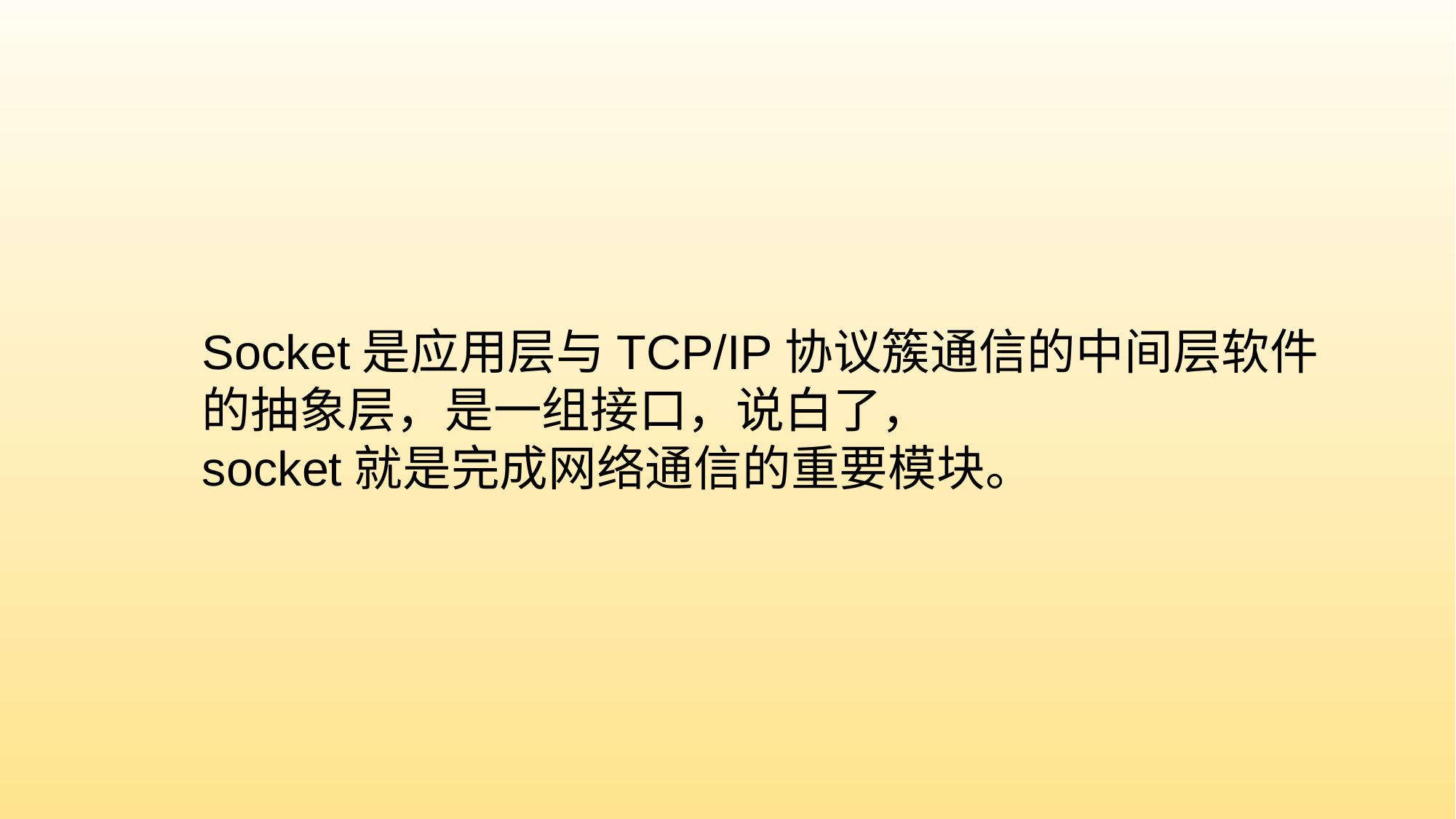

Socket是应用层与TCP/IP协议簇通信的中间层软件的抽象层，是一组接口，说白了，
socket就是完成网络通信的重要模块。